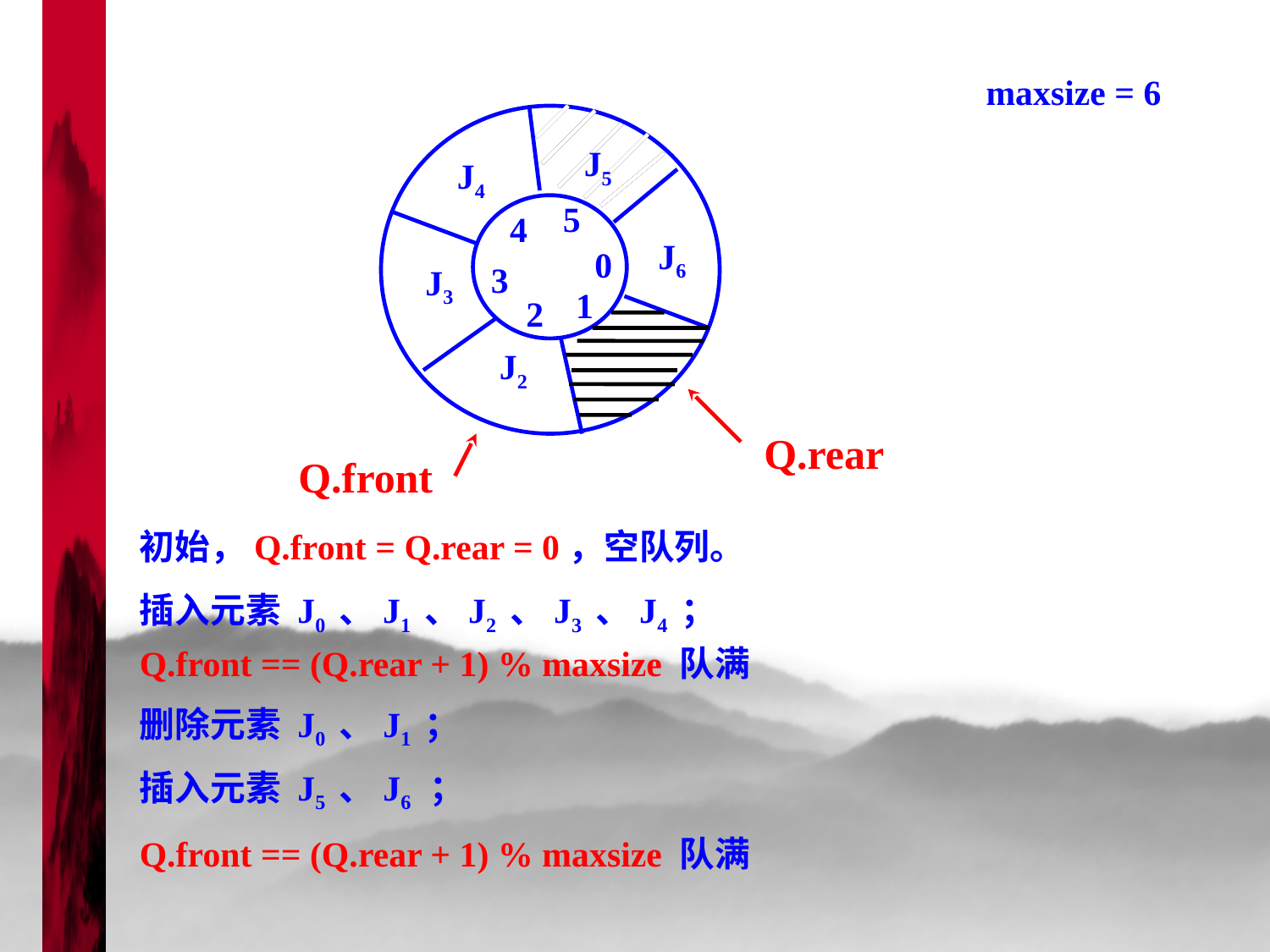

Q.rear

J4
J0

J3
J1
J2

J5
J6

Q.rear

maxsize = 6

Q.front

5

4

Q.rear
0
3

1
2

Q.front
初始，Q.front = Q.rear = 0，空队列。
插入元素 J0 、J1 、J2 、J3 、J4 ；
Q.front == (Q.rear + 1) % maxsize 队满
删除元素 J0 、J1 ；
插入元素 J5 、J6  ；
Q.front == (Q.rear + 1) % maxsize 队满